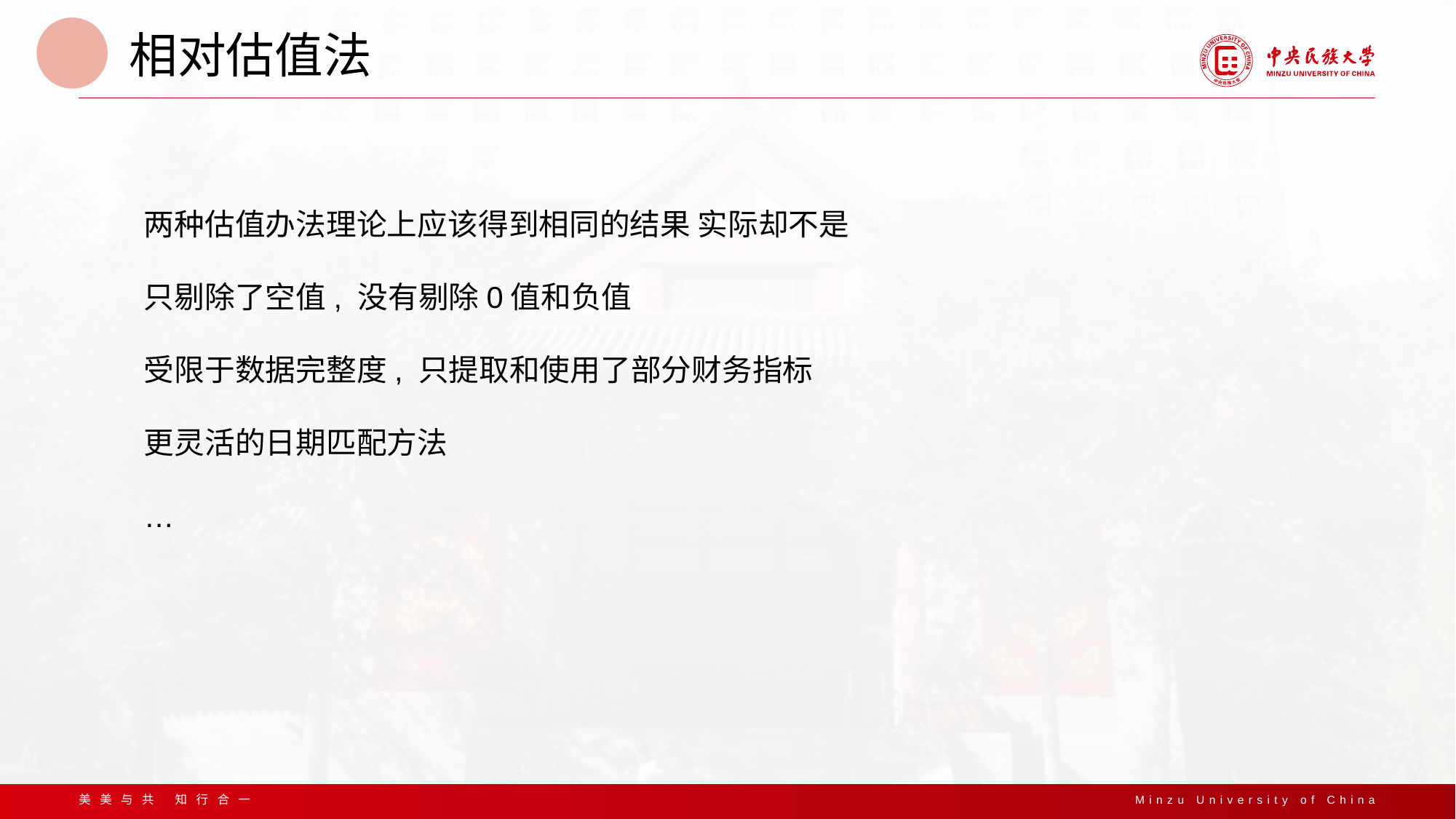

相对估值法
两种估值办法理论上应该得到相同的结果 实际却不是
只剔除了空值, 没有剔除0值和负值
受限于数据完整度, 只提取和使用了部分财务指标
更灵活的日期匹配方法
…

美美与共 知行合一
Minzu University of China